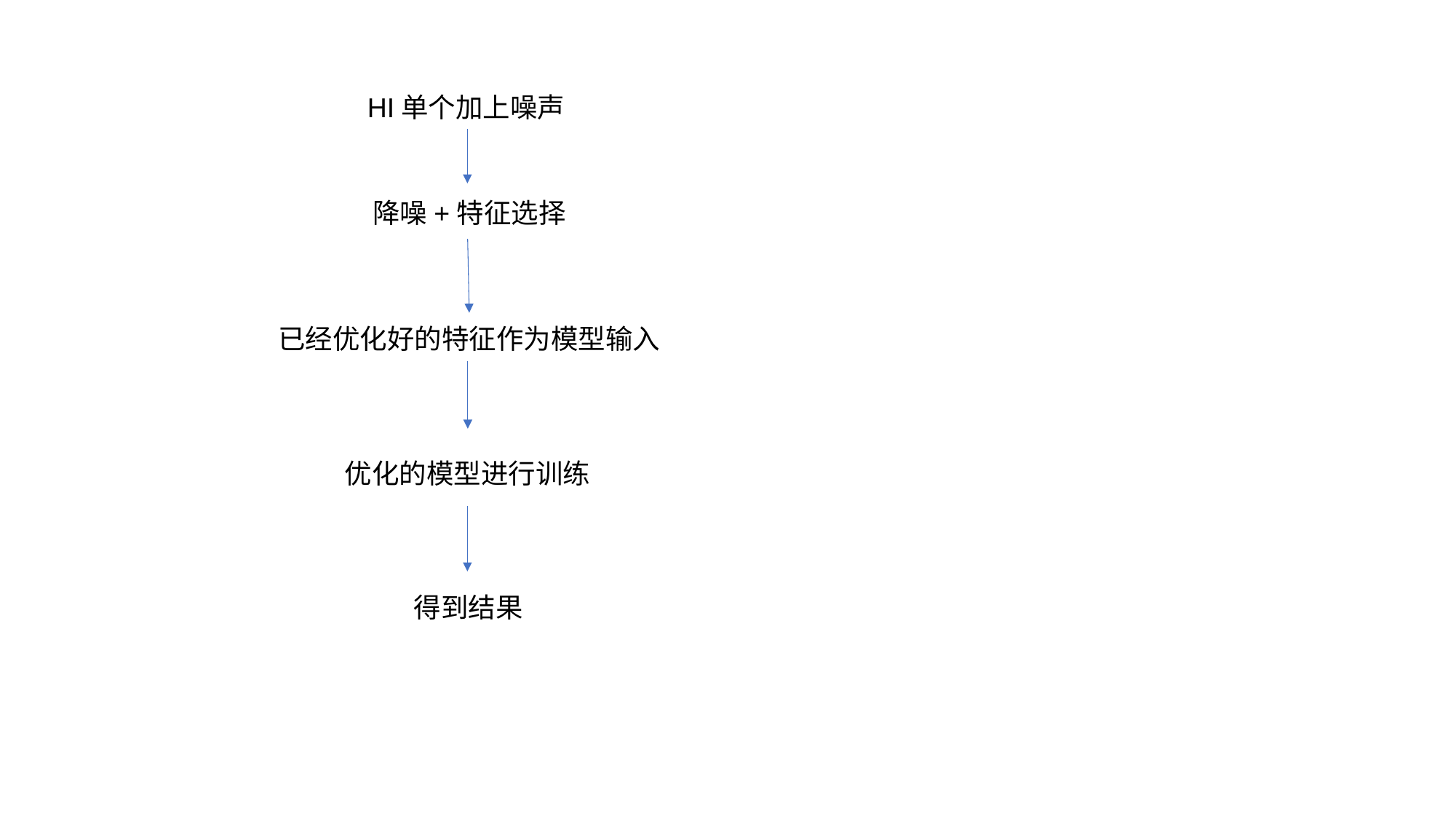

HI单个加上噪声
降噪+特征选择
已经优化好的特征作为模型输入
优化的模型进行训练
得到结果